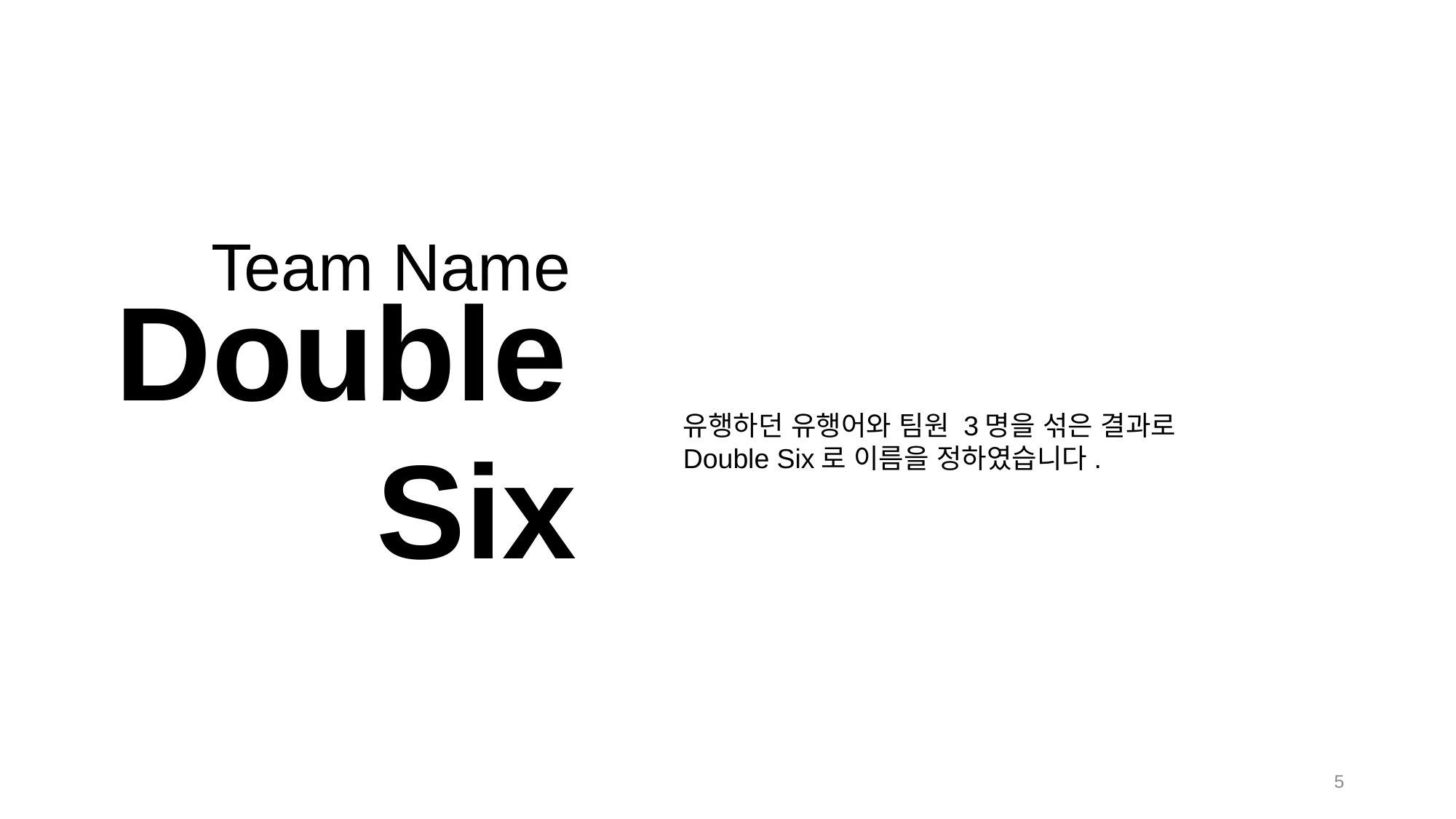

Team Name
Double
유행하던 유행어와 팀원 3명을 섞은 결과로
Double Six로 이름을 정하였습니다.
Six
5